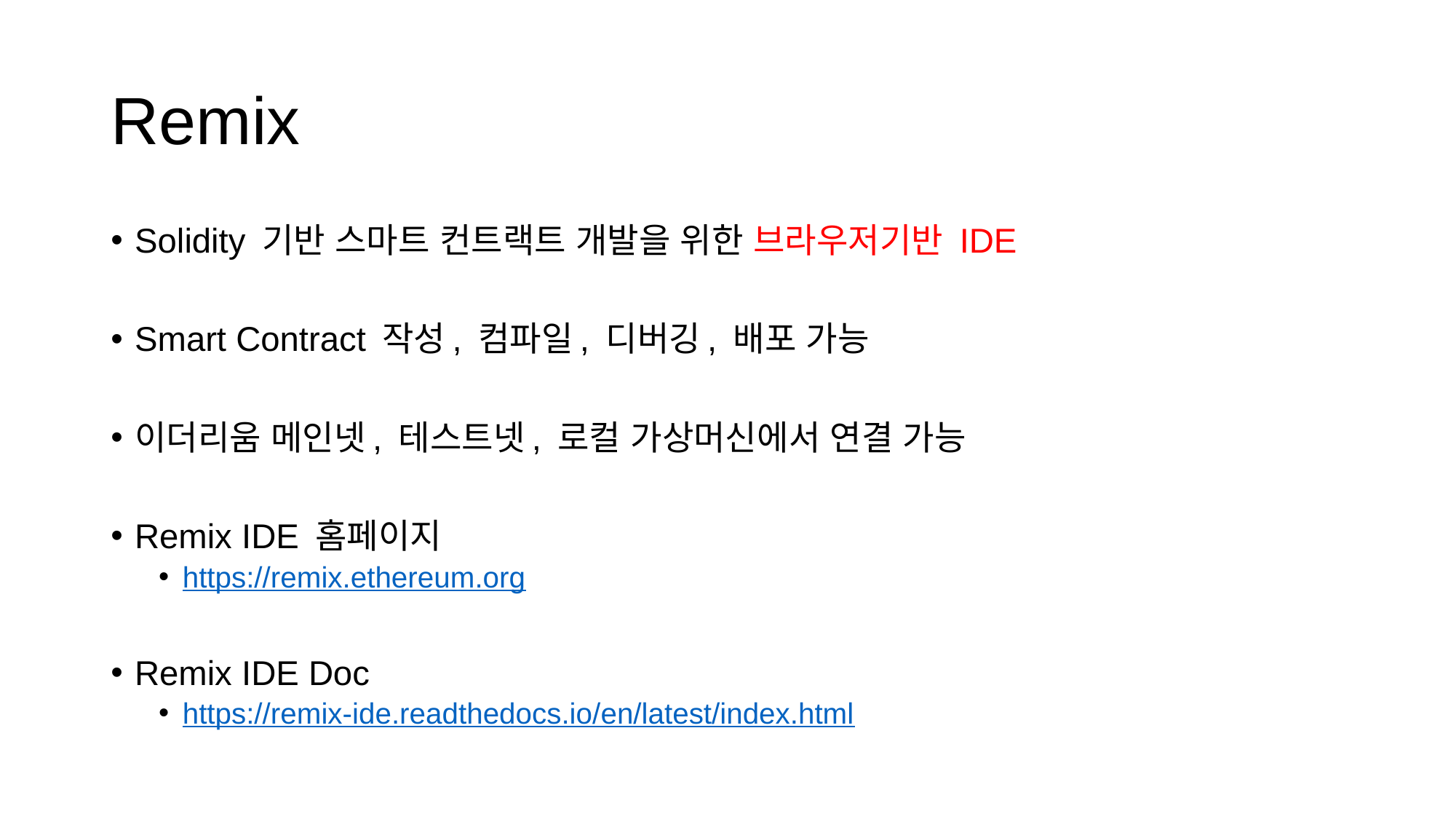

# Remix
Solidity 기반 스마트 컨트랙트 개발을 위한 브라우저기반 IDE

Smart Contract 작성, 컴파일, 디버깅, 배포 가능

이더리움 메인넷, 테스트넷, 로컬 가상머신에서 연결 가능

Remix IDE 홈페이지
https://remix.ethereum.org

Remix IDE Doc
https://remix-ide.readthedocs.io/en/latest/index.html